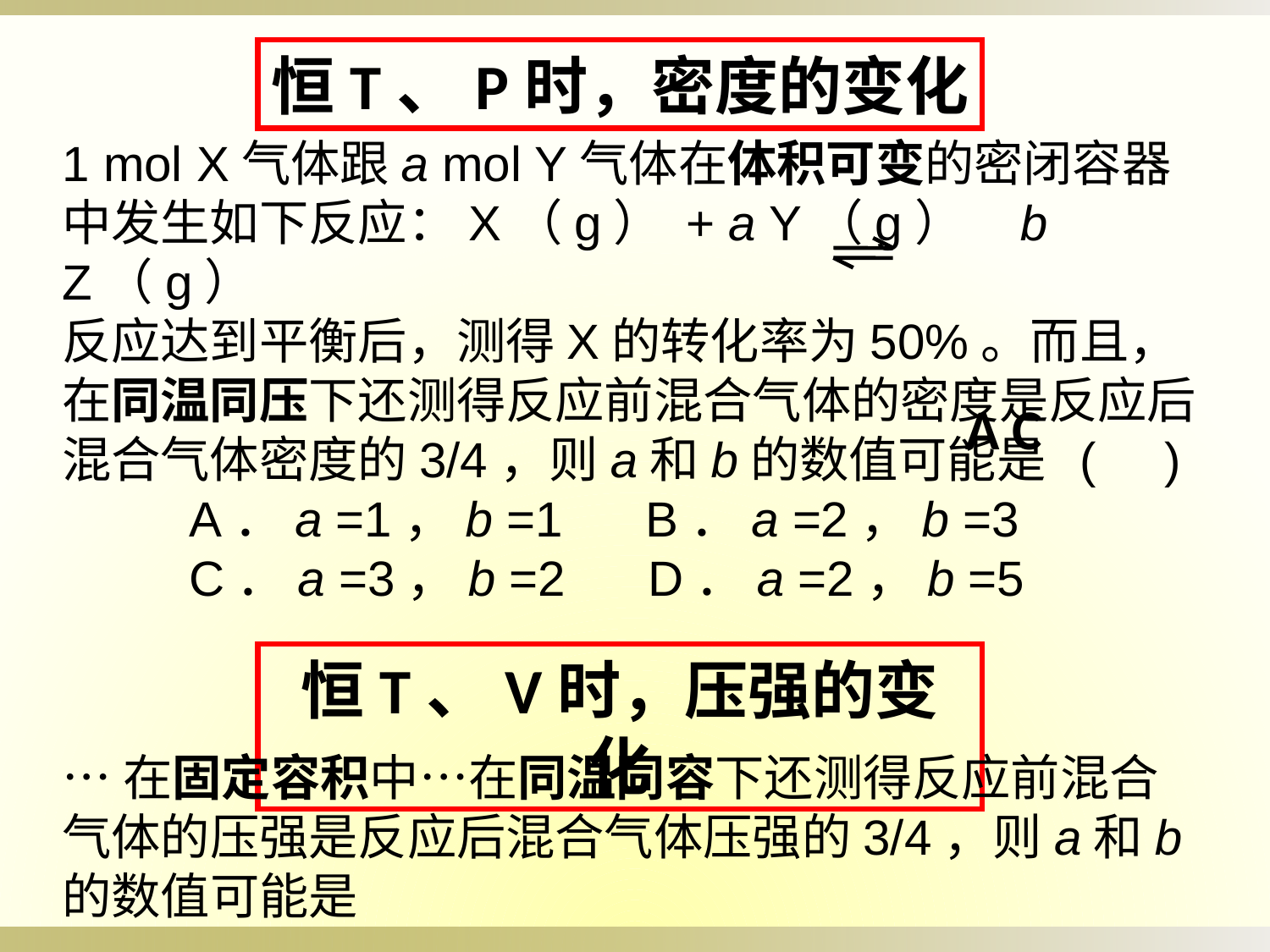

恒T、P时，密度的变化
1 mol X气体跟a mol Y气体在体积可变的密闭容器中发生如下反应：X（g） + a Y（g）    b Z（g）
反应达到平衡后，测得X的转化率为50%。而且，在同温同压下还测得反应前混合气体的密度是反应后混合气体密度的3/4，则a和b的数值可能是  (     )
	A．a =1，b =1      B．a =2，b =3
	C．a =3，b =2      D．a =2，b =5
A C
恒T、V时，压强的变化
…在固定容积中…在同温同容下还测得反应前混合气体的压强是反应后混合气体压强的3/4，则a和b的数值可能是